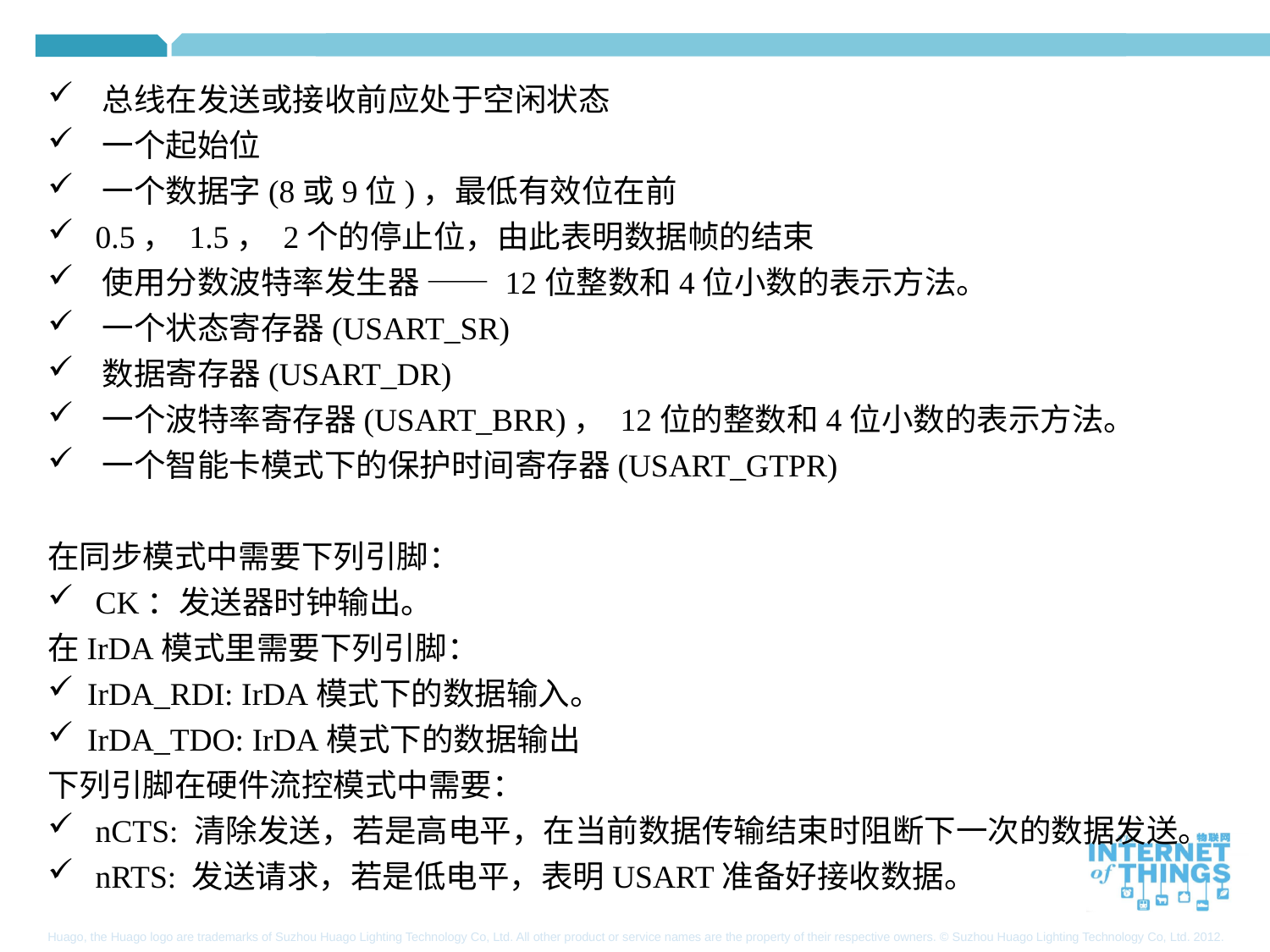

总线在发送或接收前应处于空闲状态
 一个起始位
 一个数据字(8或9位)，最低有效位在前
 0.5， 1.5， 2个的停止位，由此表明数据帧的结束
 使用分数波特率发生器 —— 12位整数和4位小数的表示方法。
 一个状态寄存器(USART_SR)
 数据寄存器(USART_DR)
 一个波特率寄存器(USART_BRR)， 12位的整数和4位小数的表示方法。
 一个智能卡模式下的保护时间寄存器(USART_GTPR)

在同步模式中需要下列引脚：
 CK：发送器时钟输出。
在IrDA模式里需要下列引脚：
IrDA_RDI: IrDA模式下的数据输入。
IrDA_TDO: IrDA模式下的数据输出
下列引脚在硬件流控模式中需要：
 nCTS: 清除发送，若是高电平，在当前数据传输结束时阻断下一次的数据发送。
 nRTS: 发送请求，若是低电平，表明USART准备好接收数据。